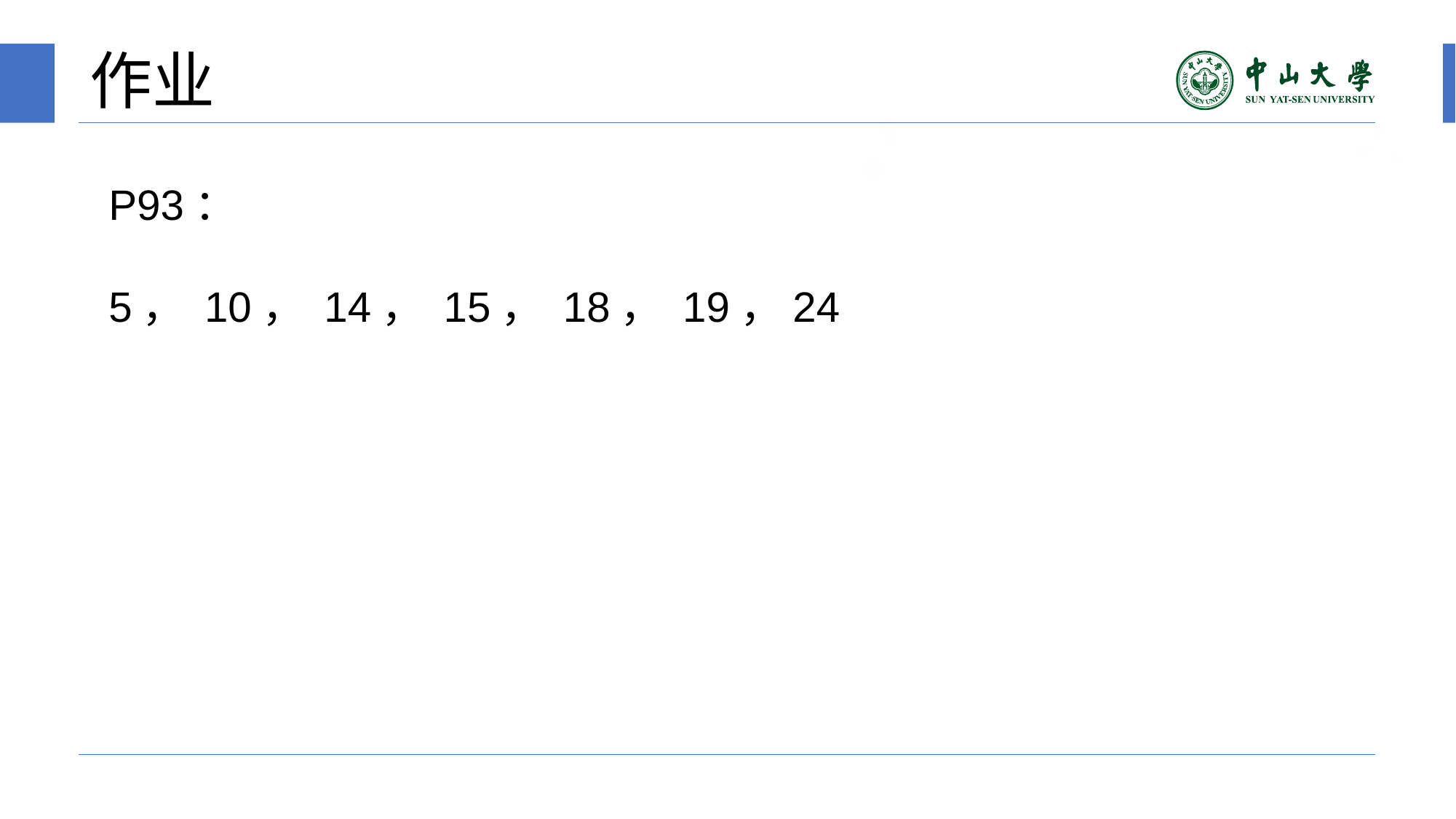

# 作业
P93：

5， 10， 14， 15， 18， 19，24